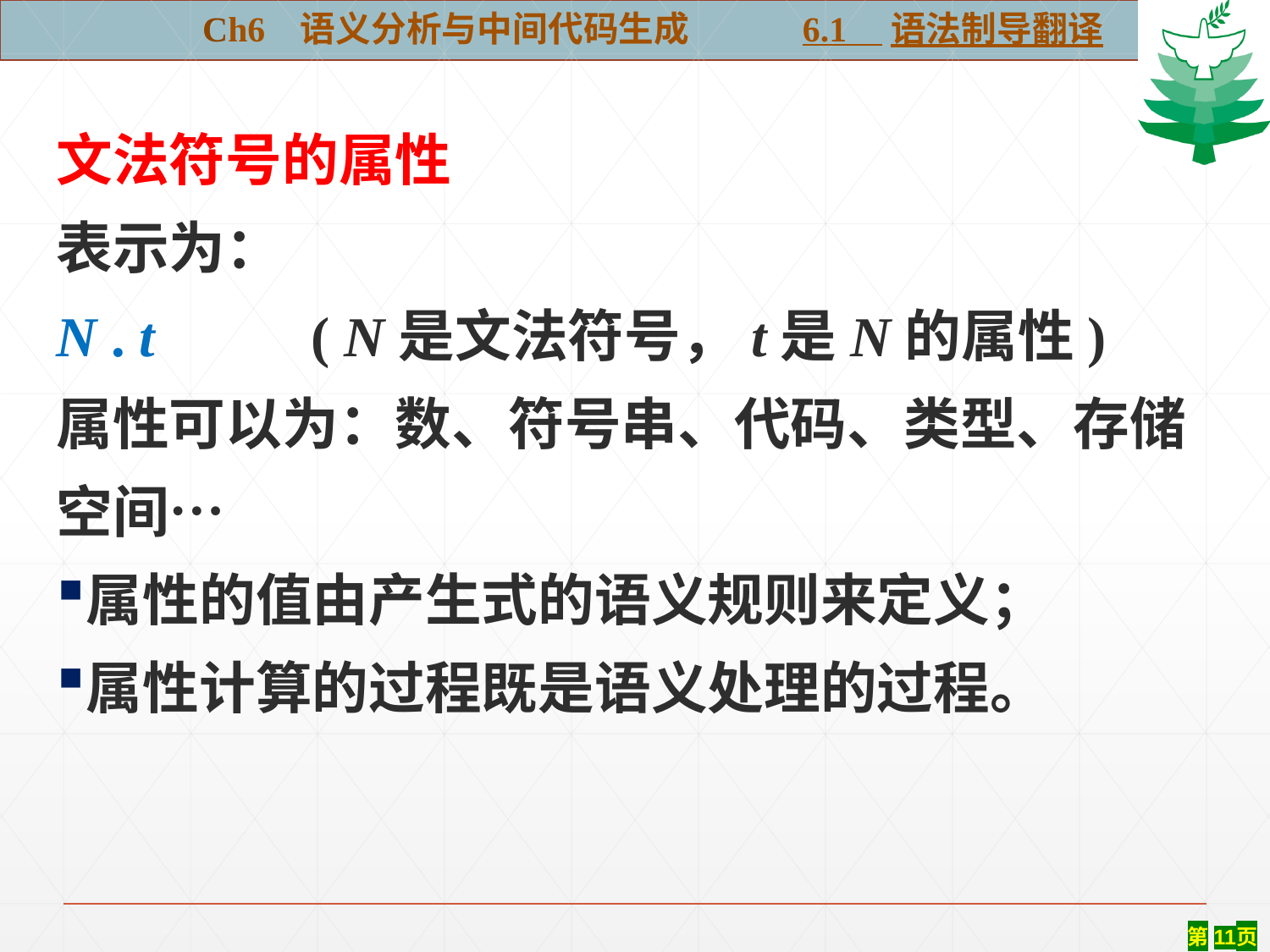

Ch6   语义分析与中间代码生成             6.1    语法制导翻译
文法符号的属性
表示为：
N . t           ( N是文法符号，t是N的属性)
属性可以为：数、符号串、代码、类型、存储空间…
属性的值由产生式的语义规则来定义；
属性计算的过程既是语义处理的过程。